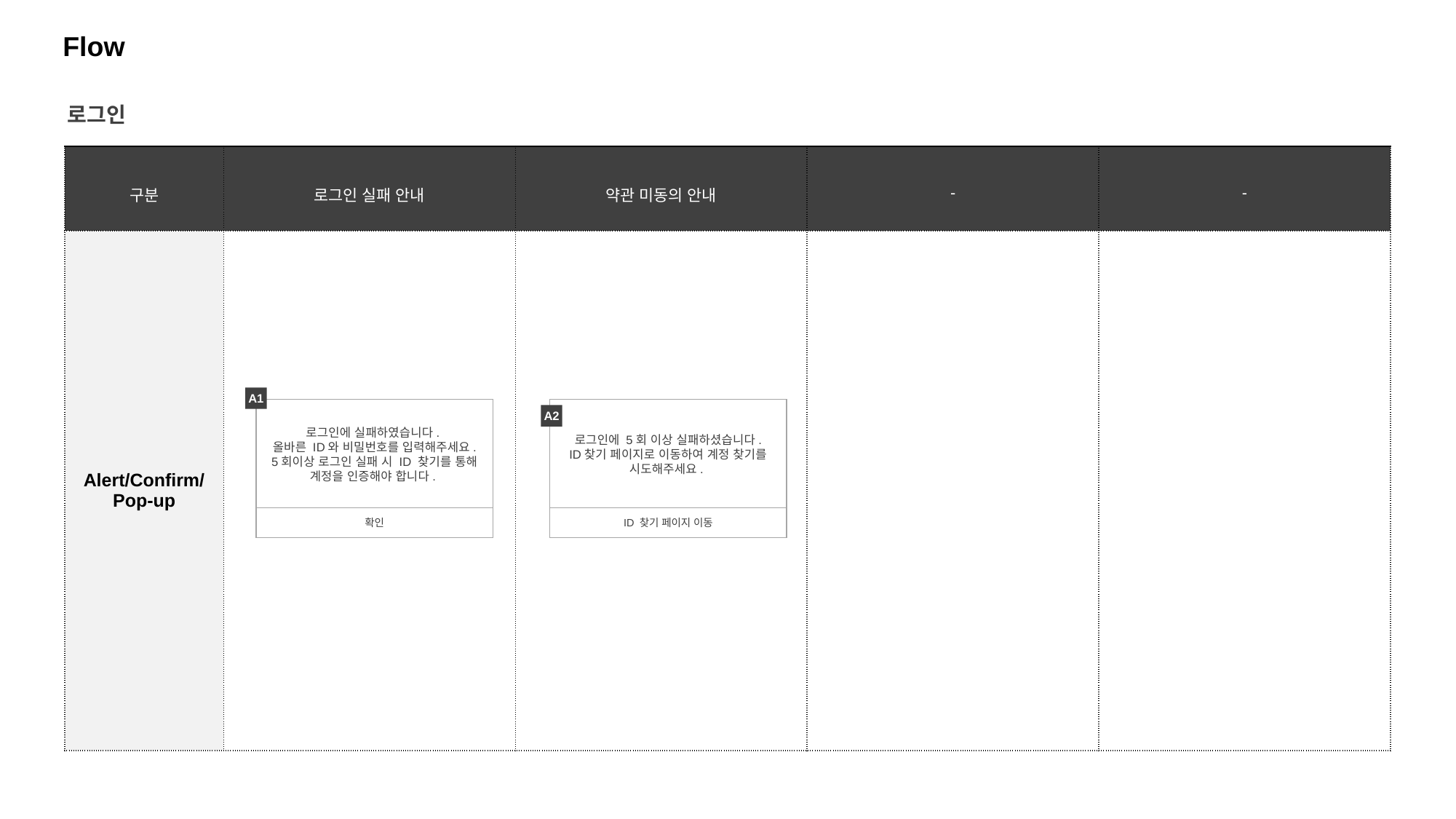

Flow
로그인
| 구분 | 로그인 실패 안내 | 약관 미동의 안내 | - | - |
| --- | --- | --- | --- | --- |
| Alert/Confirm/ Pop-up |  |  |  |  |
A1
로그인에 실패하였습니다.
올바른 ID와 비밀번호를 입력해주세요.
5회이상 로그인 실패 시 ID 찾기를 통해 계정을 인증해야 합니다.
확인
로그인에 5회 이상 실패하셨습니다.
ID찾기 페이지로 이동하여 계정 찾기를
시도해주세요.
ID 찾기 페이지 이동
A2